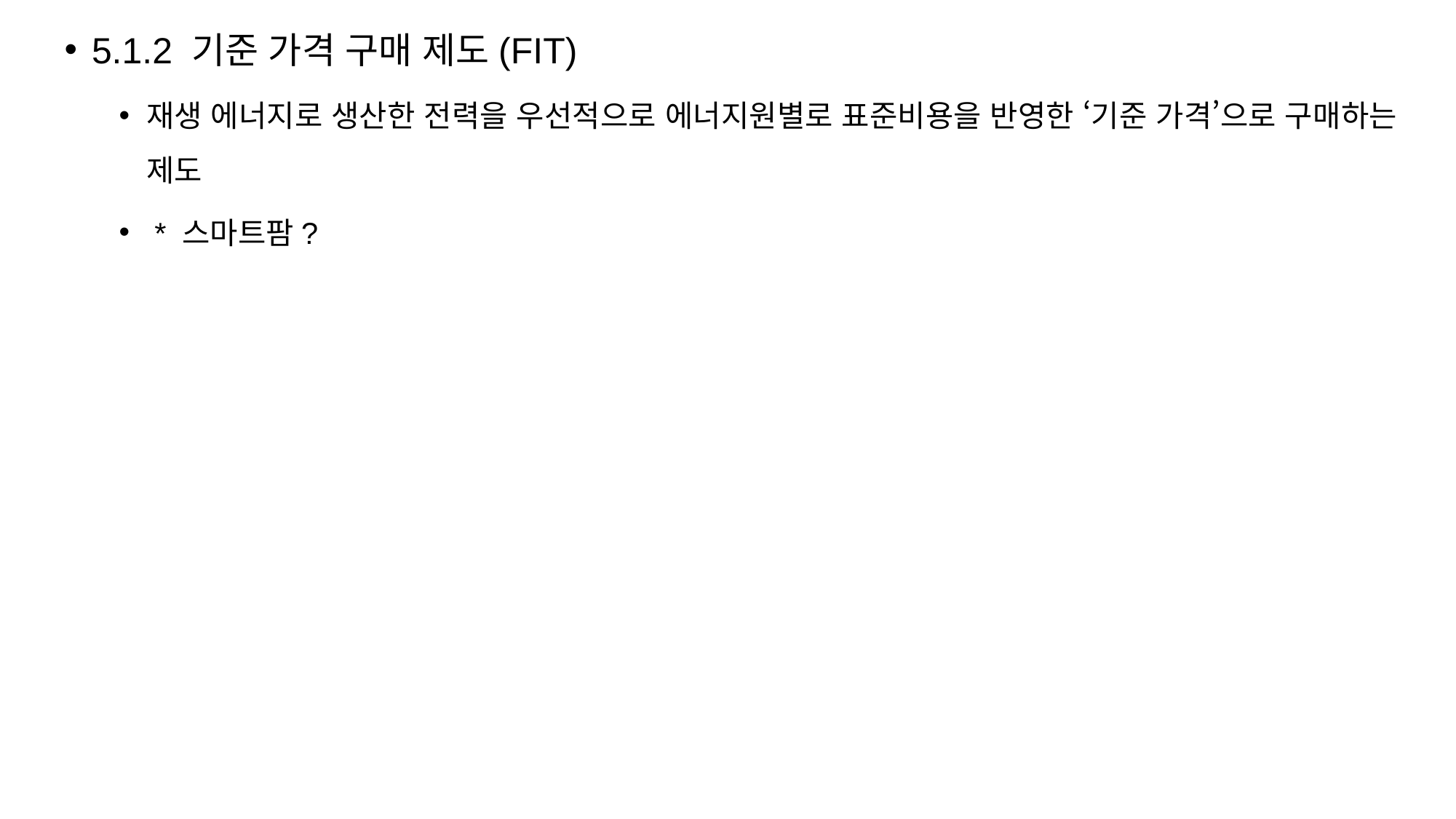

5.1.2 기준 가격 구매 제도(FIT)
재생 에너지로 생산한 전력을 우선적으로 에너지원별로 표준비용을 반영한 ‘기준 가격’으로 구매하는 제도
 * 스마트팜?